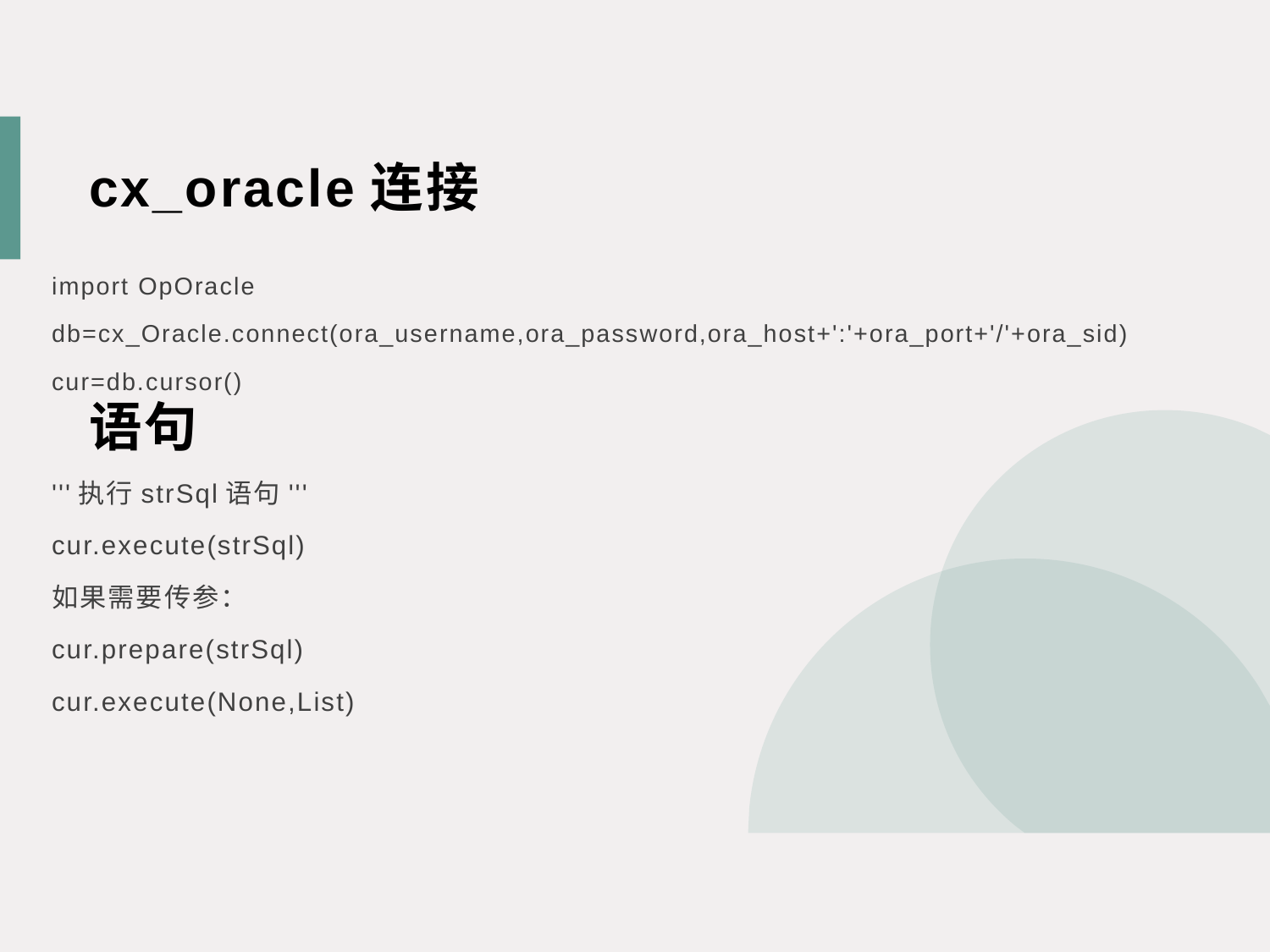

cx_oracle连接
import OpOracle
db=cx_Oracle.connect(ora_username,ora_password,ora_host+':'+ora_port+'/'+ora_sid)
cur=db.cursor()
语句

'''执行strSql语句'''
cur.execute(strSql)
如果需要传参：
cur.prepare(strSql)
cur.execute(None,List)